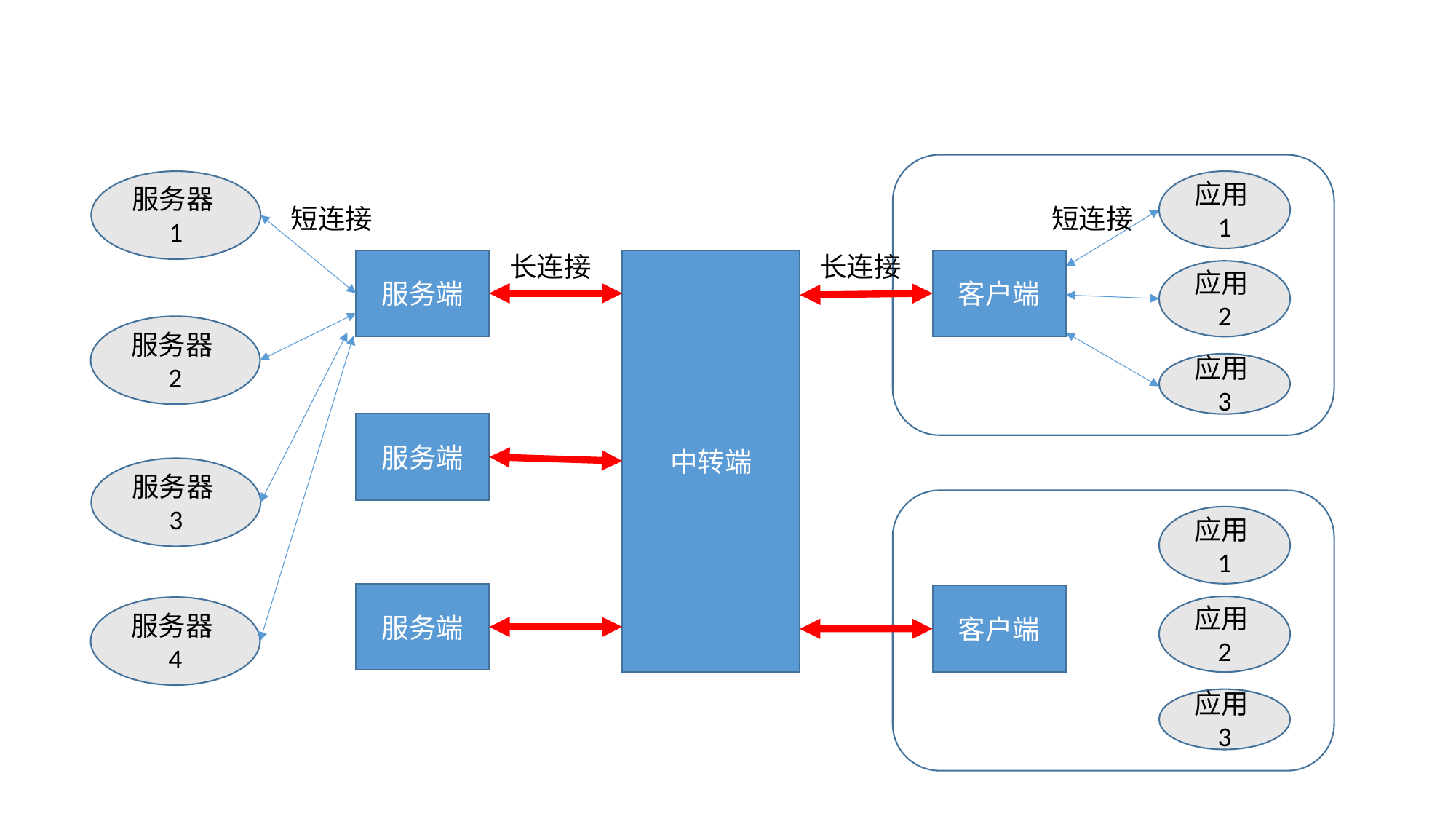

服务器1
应用1
短连接
短连接
长连接
长连接
服务端
中转端
客户端
应用2
服务器2
应用3
服务端
服务器3

应用1
服务端
客户端
应用2
服务器4
应用3